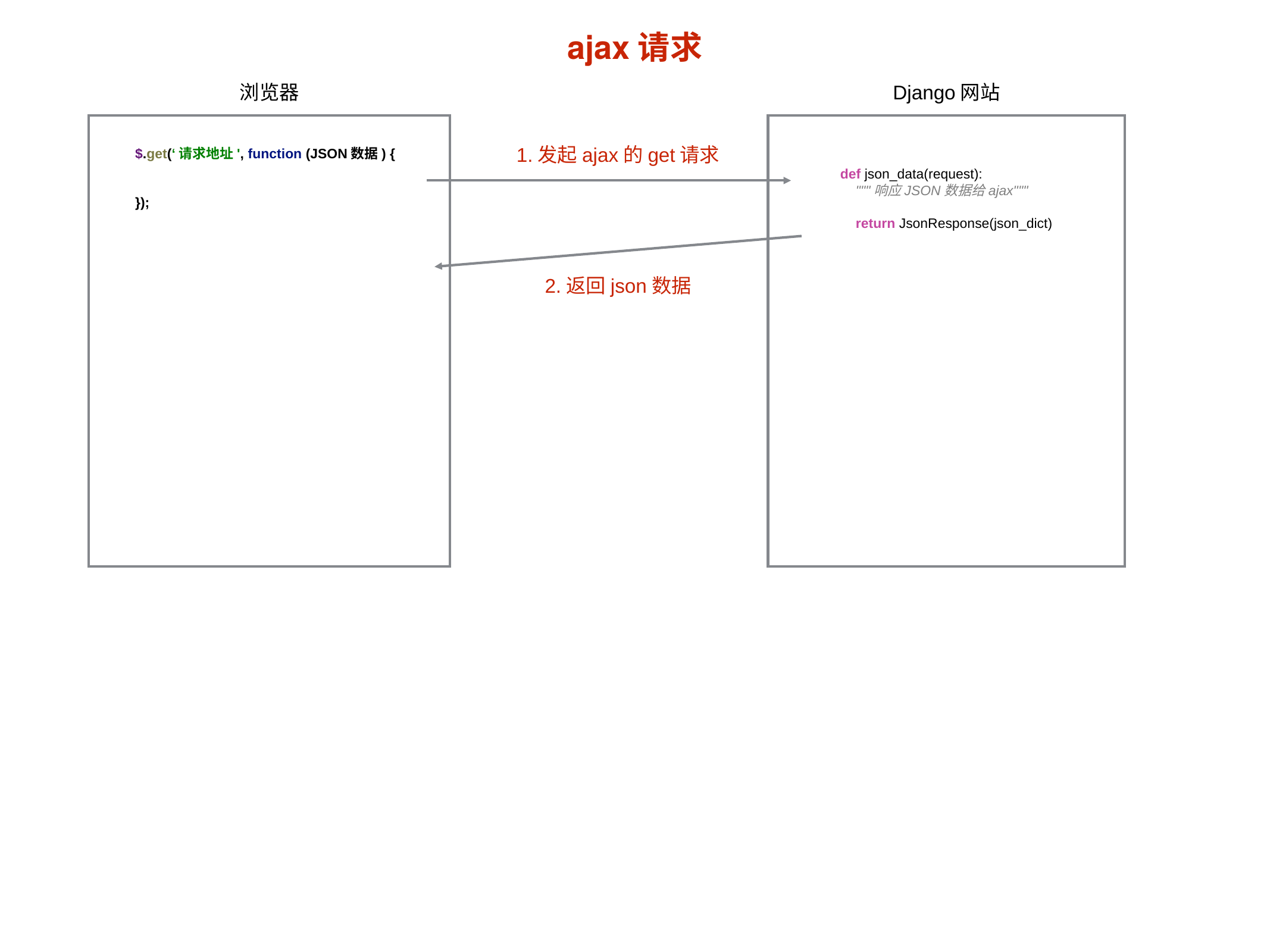

ajax请求
浏览器
Django网站

1.发起ajax的get请求
$.get(‘请求地址', function (JSON数据) {

});
def json_data(request):
    """响应JSON数据给ajax"""

    return JsonResponse(json_dict)

2.返回json数据